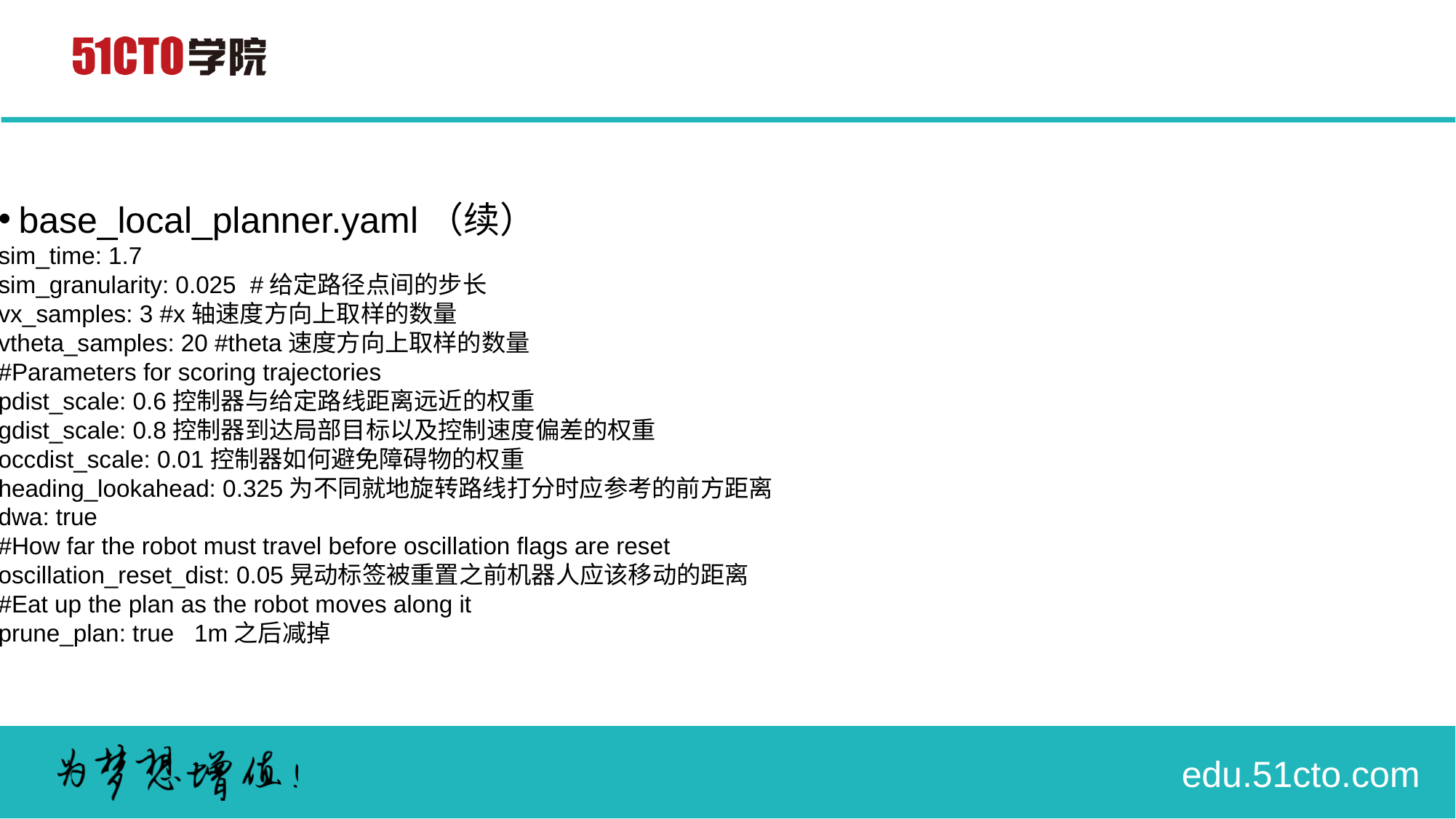

# base_local_planner.yaml（续）
sim_time: 1.7
sim_granularity: 0.025  #给定路径点间的步长
vx_samples: 3 #x轴速度方向上取样的数量
vtheta_samples: 20 #theta速度方向上取样的数量
#Parameters for scoring trajectories
pdist_scale: 0.6控制器与给定路线距离远近的权重
gdist_scale: 0.8控制器到达局部目标以及控制速度偏差的权重
occdist_scale: 0.01控制器如何避免障碍物的权重
heading_lookahead: 0.325为不同就地旋转路线打分时应参考的前方距离
dwa: true
#How far the robot must travel before oscillation flags are reset
oscillation_reset_dist: 0.05晃动标签被重置之前机器人应该移动的距离
#Eat up the plan as the robot moves along it
prune_plan: true   1m之后减掉